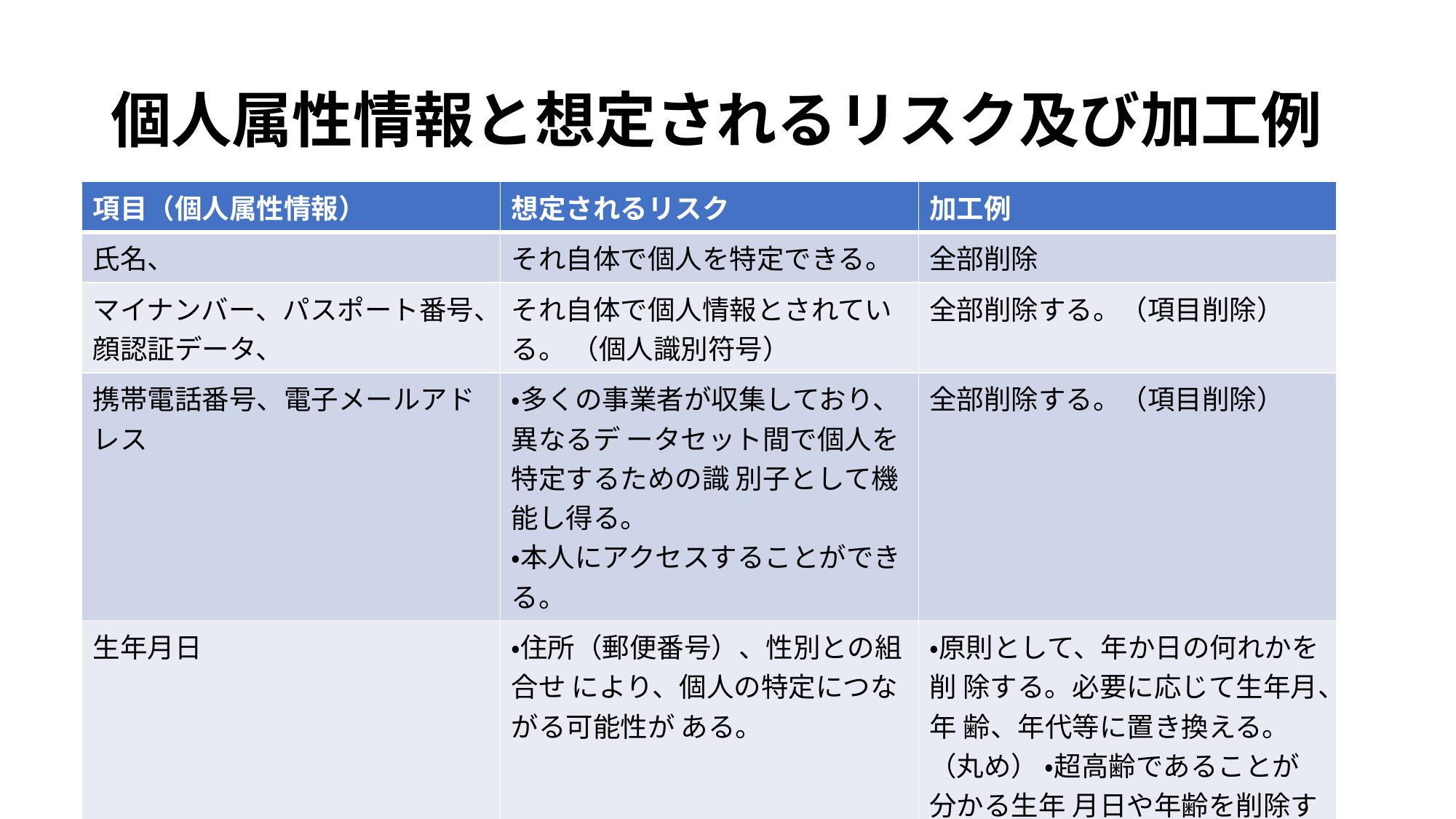

# 個人属性情報と想定されるリスク及び加工例
| 項目（個人属性情報） | 想定されるリスク | 加工例 |
| --- | --- | --- |
| 氏名、 | それ自体で個人を特定できる。 | 全部削除 |
| マイナンバー、パスポート番号、顔認証データ、 | それ自体で個人情報とされている。 （個人識別符号） | 全部削除する。（項目削除） |
| 携帯電話番号、電子メールアド レス | ・多くの事業者が収集しており、異なるデ ータセット間で個人を特定するための識 別子として機能し得る。 ・本人にアクセスすることができる。 | 全部削除する。（項目削除） |
| 生年月日 | ・住所（郵便番号）、性別との組合せ により、個人の特定につながる可能性が ある。 | ・原則として、年か日の何れかを削 除する。必要に応じて生年月、年 齢、年代等に置き換える。 （丸め） ・超高齢であることが分かる生年 月日や年齢を削除する。 （セル削除/トップコーディング） |